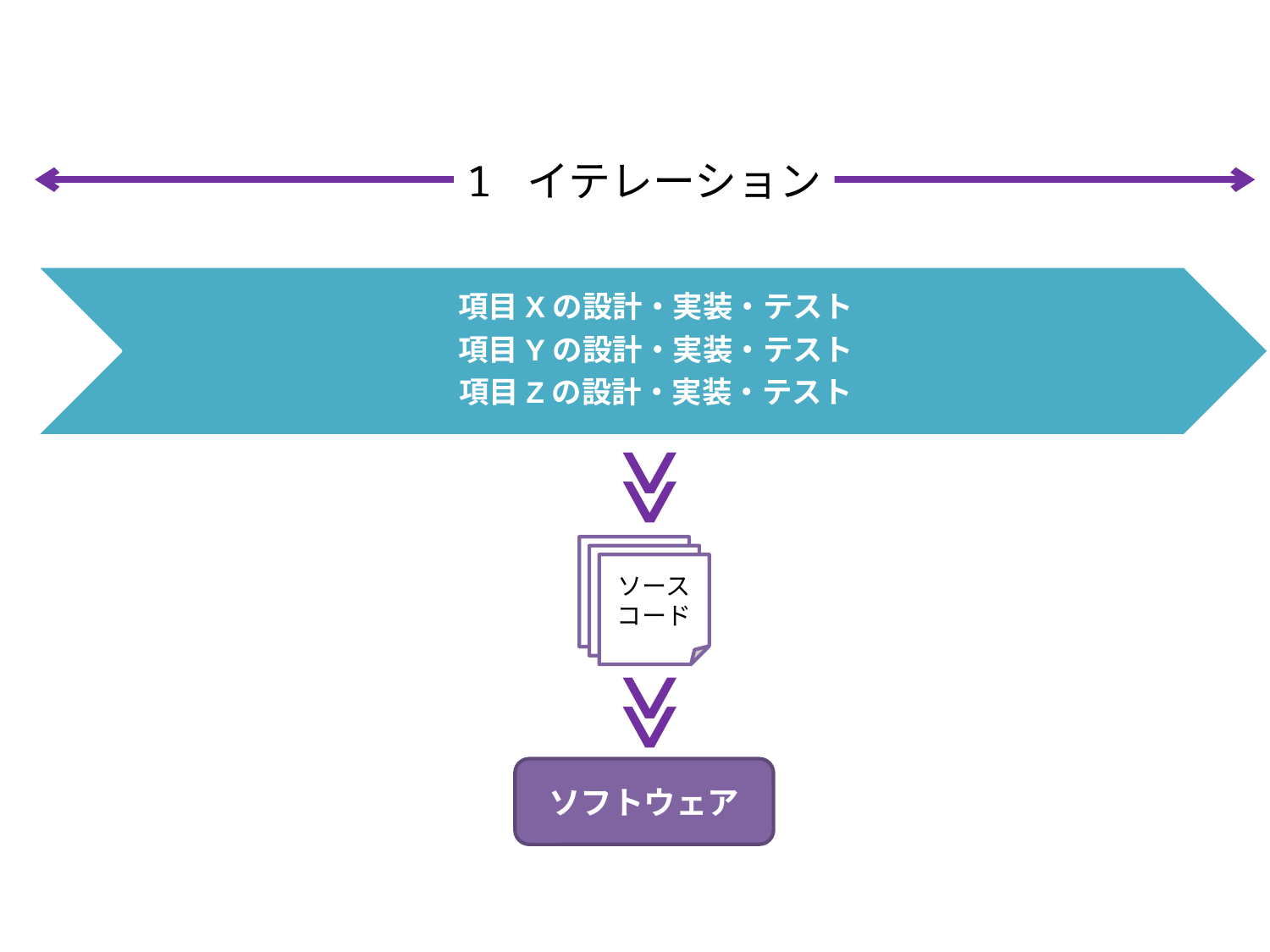

1 イテレーション
項目Xの設計・実装・テスト
項目Yの設計・実装・テスト
項目Zの設計・実装・テスト
≪

ソース
コード
≪
ソフトウェア